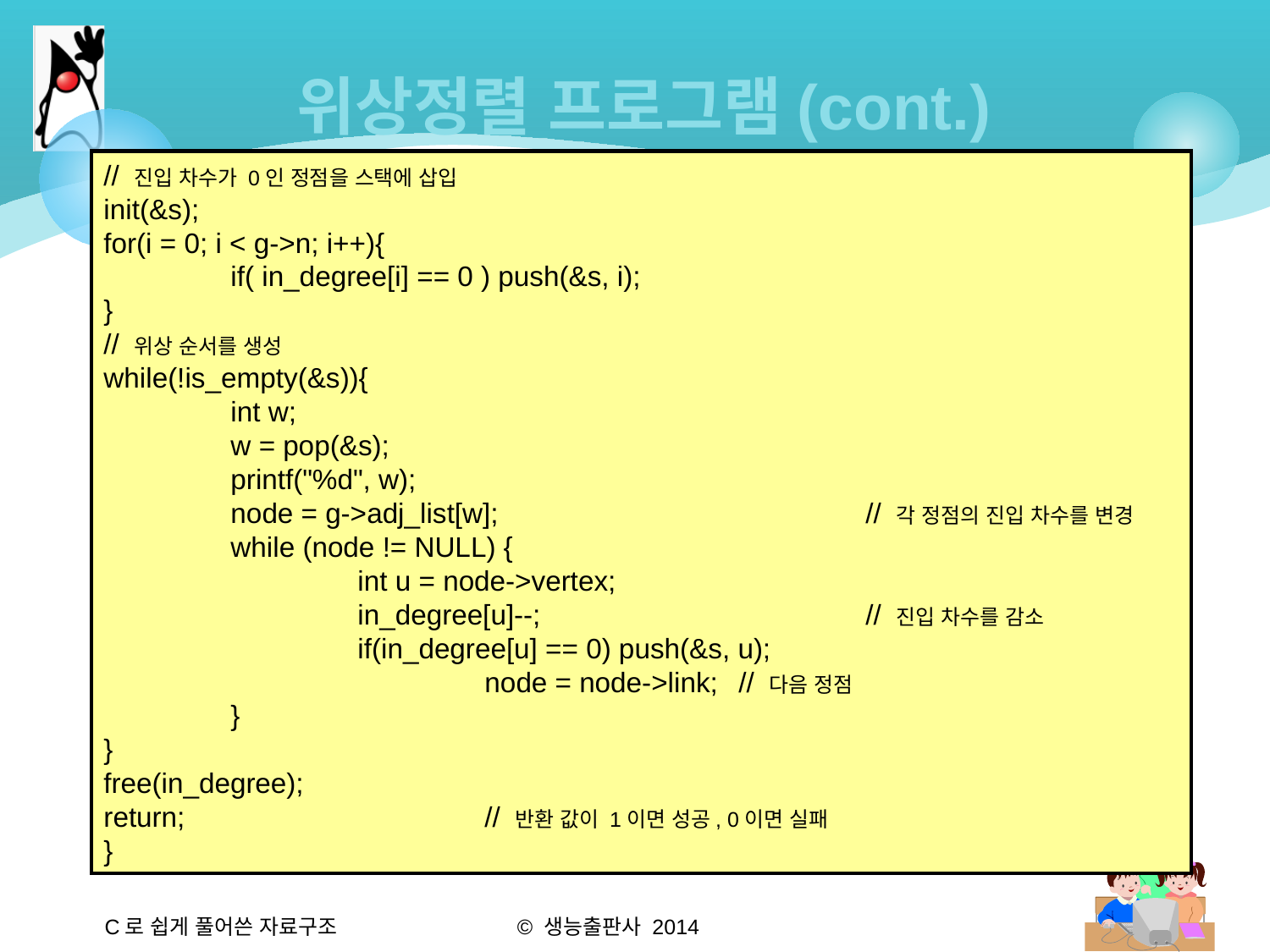

# 위상정렬 프로그램(cont.)
// 진입 차수가 0인 정점을 스택에 삽입
init(&s);
for(i = 0; i < g->n; i++){
	if( in_degree[i] == 0 ) push(&s, i);
}
// 위상 순서를 생성
while(!is_empty(&s)){
	int w;
	w = pop(&s);
	printf("%d", w);
	node = g->adj_list[w]; 			// 각 정점의 진입 차수를 변경
	while (node != NULL) {
		int u = node->vertex;
		in_degree[u]--; 			// 진입 차수를 감소
		if(in_degree[u] == 0) push(&s, u);
			node = node->link; 	// 다음 정점
	}
}
free(in_degree);
return; 			// 반환 값이 1이면 성공, 0이면 실패
}